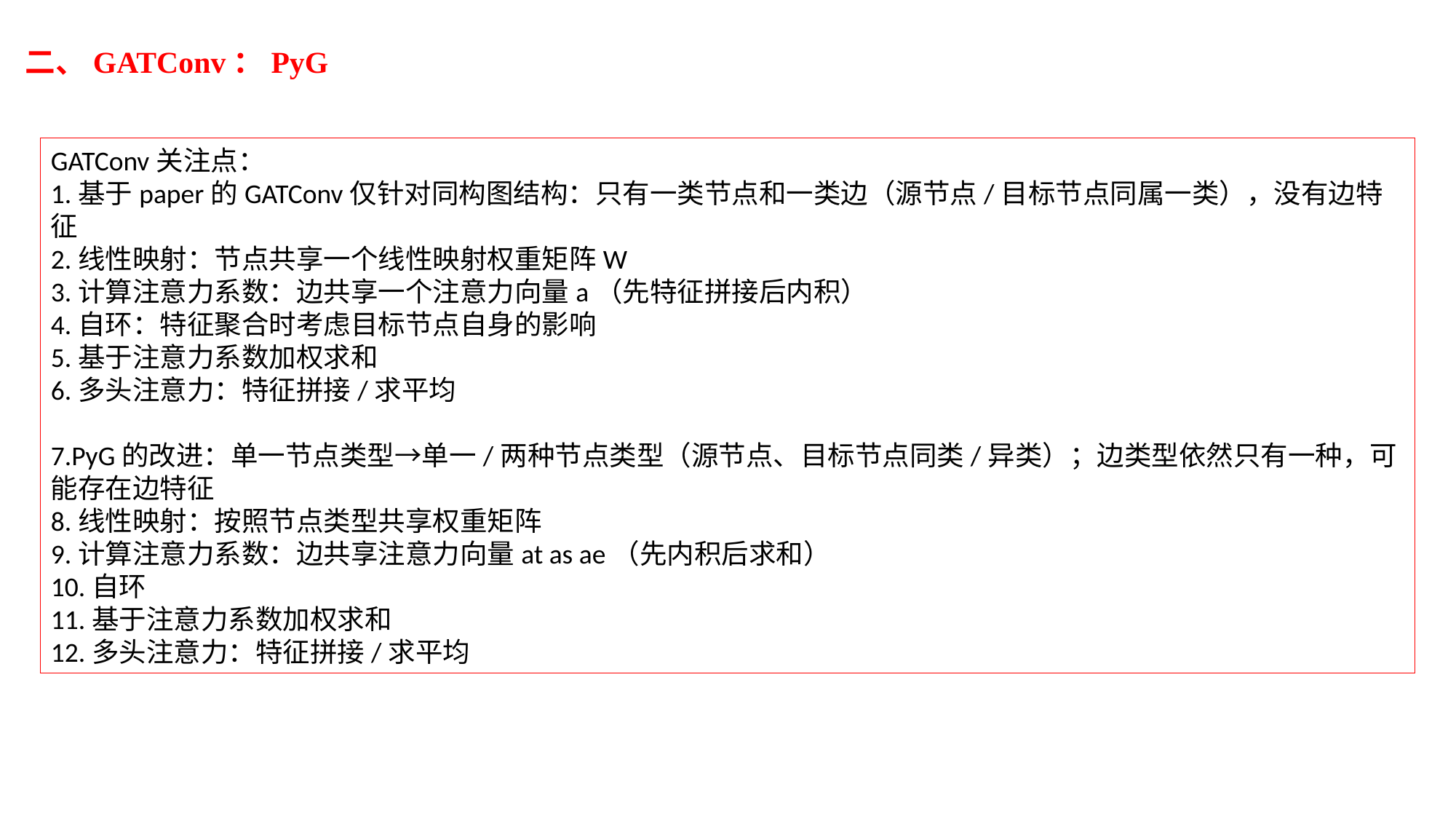

二、GATConv：PyG
GATConv关注点：
1.基于paper的GATConv仅针对同构图结构：只有一类节点和一类边（源节点/目标节点同属一类），没有边特征
2.线性映射：节点共享一个线性映射权重矩阵W
3.计算注意力系数：边共享一个注意力向量a（先特征拼接后内积）
4.自环：特征聚合时考虑目标节点自身的影响
5.基于注意力系数加权求和
6.多头注意力：特征拼接/求平均

7.PyG的改进：单一节点类型→单一/两种节点类型（源节点、目标节点同类/异类）；边类型依然只有一种，可能存在边特征
8.线性映射：按照节点类型共享权重矩阵
9.计算注意力系数：边共享注意力向量at as ae（先内积后求和）
10.自环
11.基于注意力系数加权求和
12.多头注意力：特征拼接/求平均